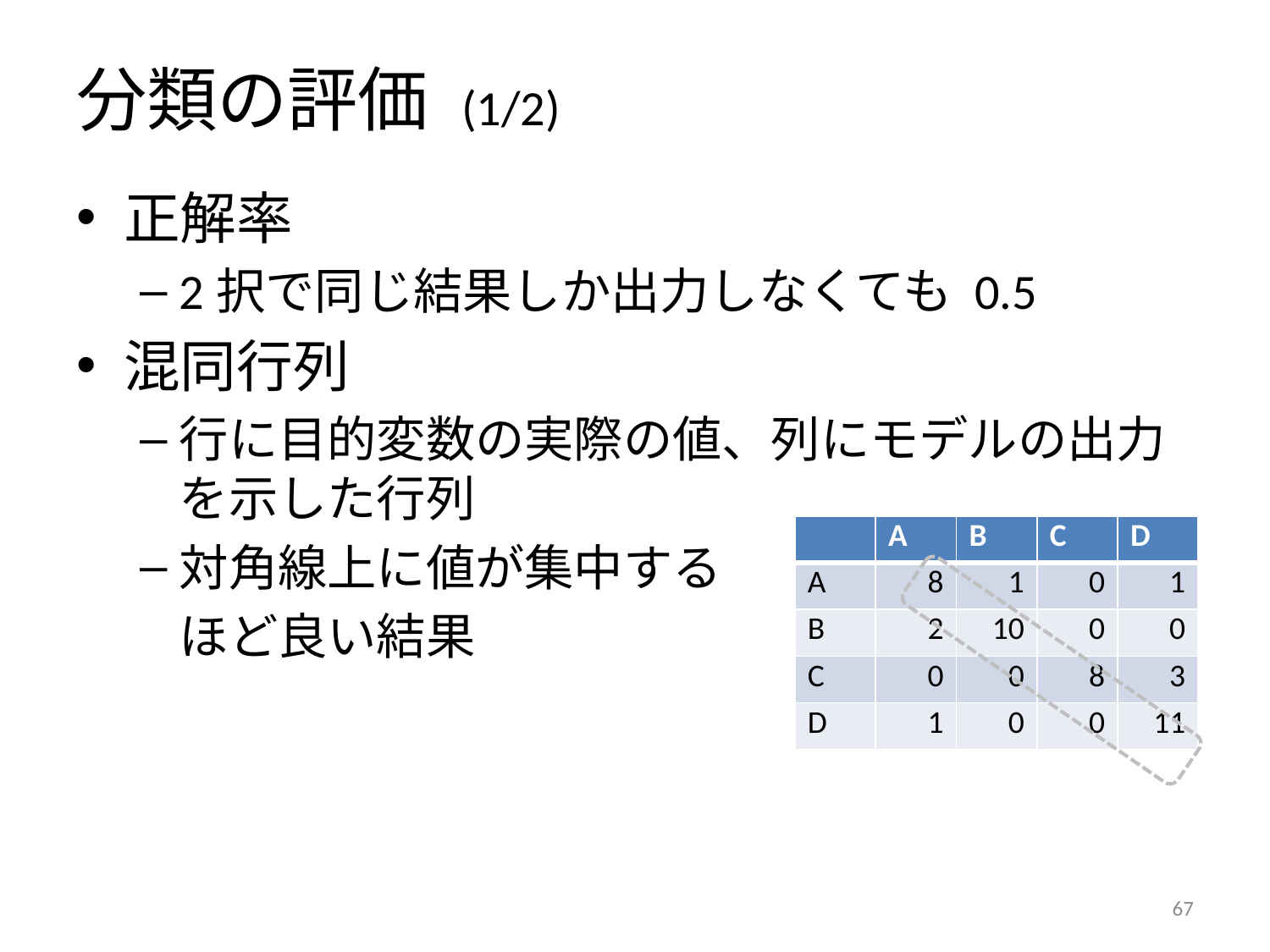

# 分類の評価 (1/2)
正解率
2択で同じ結果しか出力しなくても 0.5
混同行列
行に目的変数の実際の値、列にモデルの出力を示した行列
対角線上に値が集中する
	ほど良い結果

|  | A | B | C | D |
| --- | --- | --- | --- | --- |
| A | 8 | 1 | 0 | 1 |
| B | 2 | 10 | 0 | 0 |
| C | 0 | 0 | 8 | 3 |
| D | 1 | 0 | 0 | 11 |

67